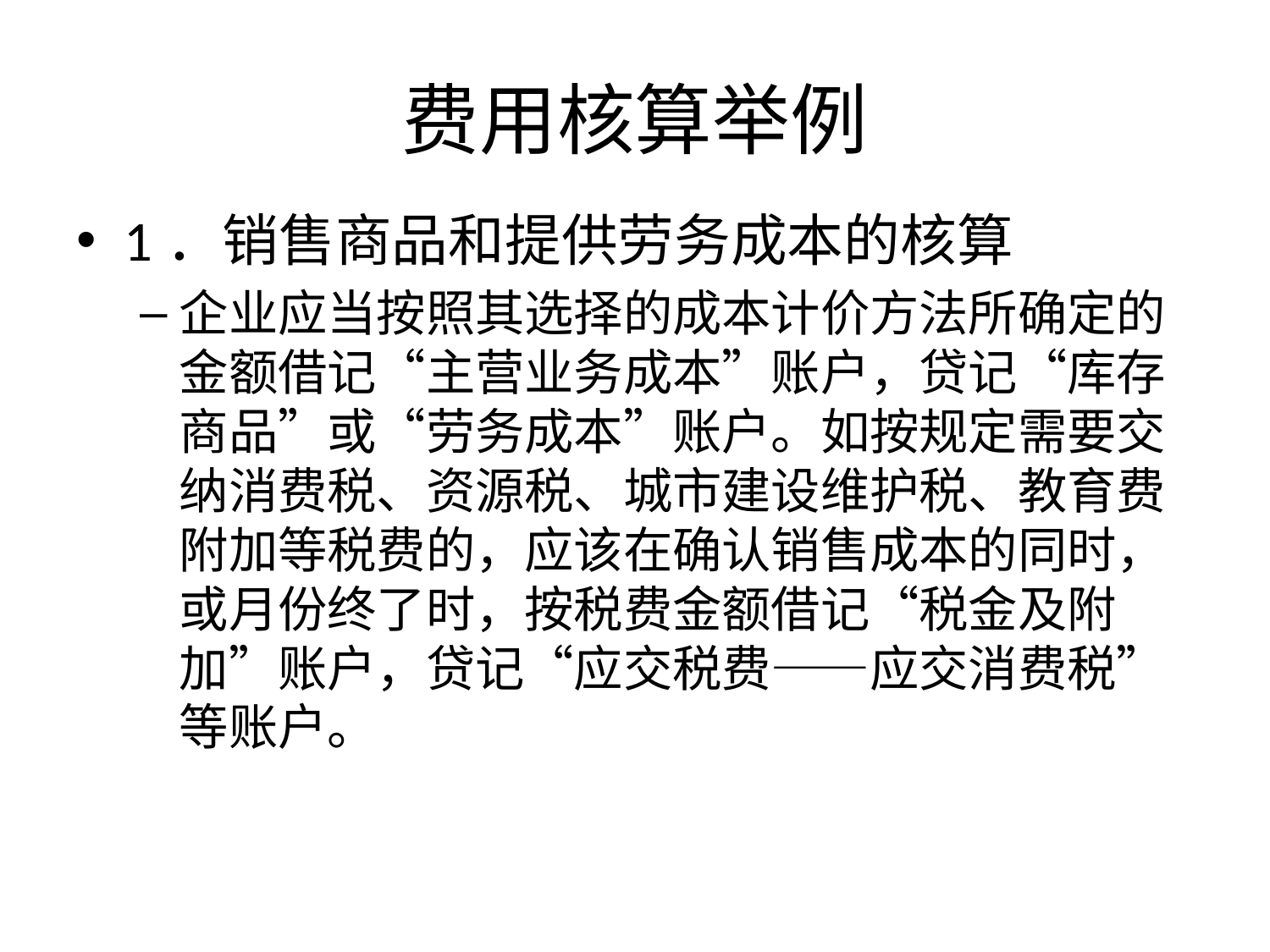

# 费用核算举例
1．销售商品和提供劳务成本的核算
企业应当按照其选择的成本计价方法所确定的金额借记“主营业务成本”账户，贷记“库存商品”或“劳务成本”账户。如按规定需要交纳消费税、资源税、城市建设维护税、教育费附加等税费的，应该在确认销售成本的同时，或月份终了时，按税费金额借记“税金及附加”账户，贷记“应交税费——应交消费税”等账户。